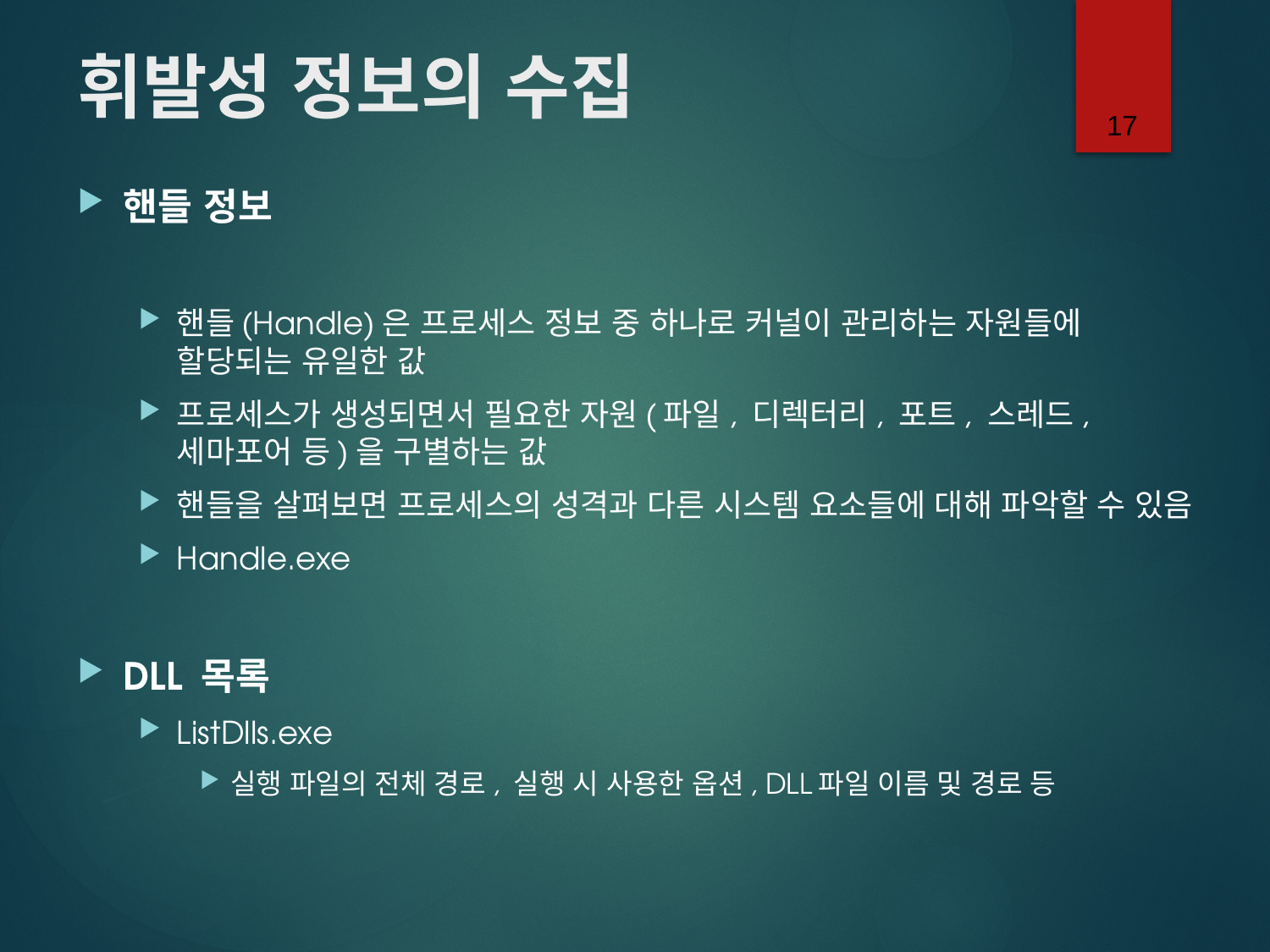

# 휘발성 정보의 수집
17
핸들 정보

핸들(Handle)은 프로세스 정보 중 하나로 커널이 관리하는 자원들에 할당되는 유일한 값
프로세스가 생성되면서 필요한 자원(파일, 디렉터리, 포트, 스레드, 세마포어 등)을 구별하는 값
핸들을 살펴보면 프로세스의 성격과 다른 시스템 요소들에 대해 파악할 수 있음
Handle.exe

DLL 목록
ListDlls.exe
실행 파일의 전체 경로, 실행 시 사용한 옵션, DLL파일 이름 및 경로 등